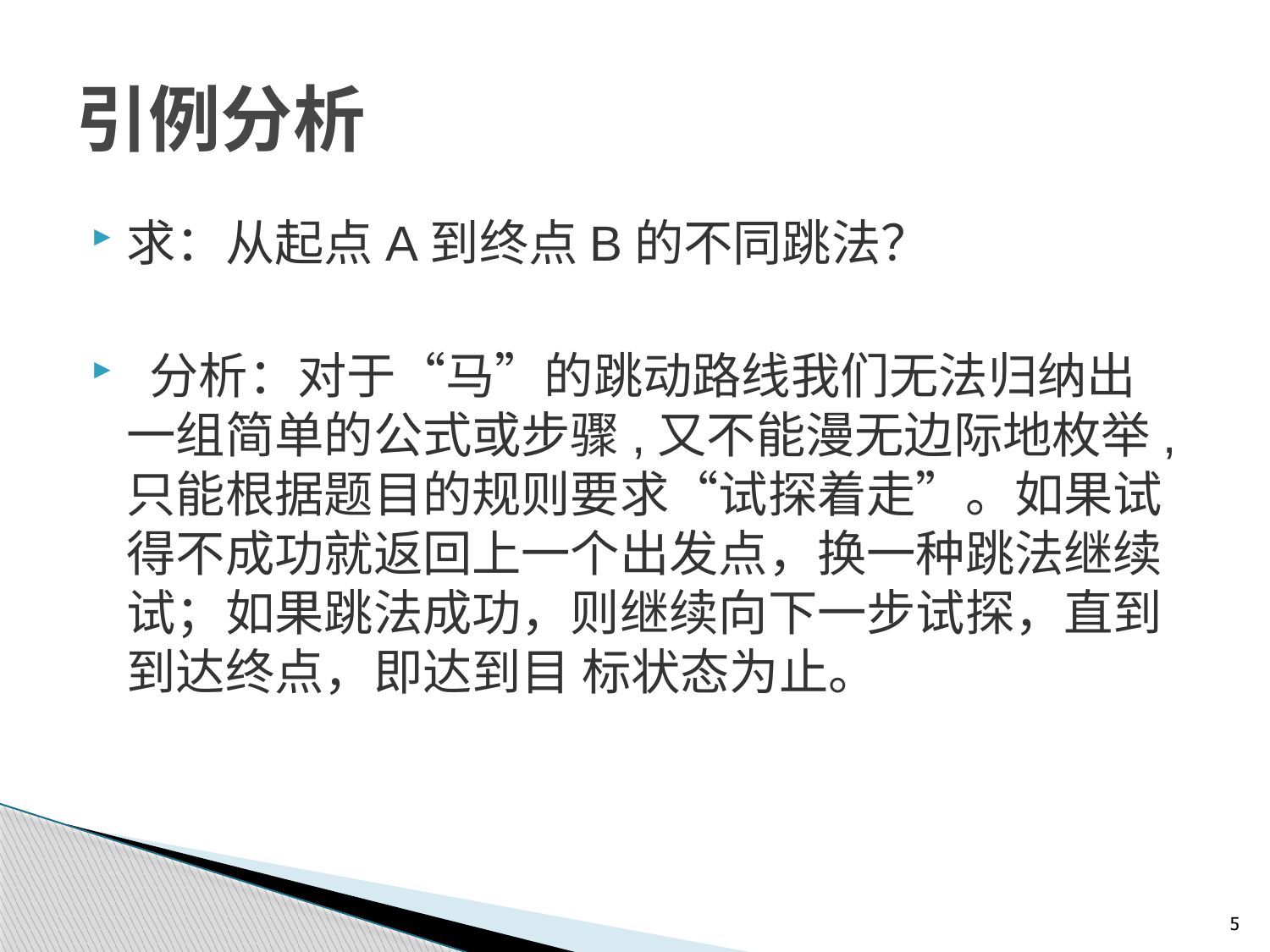

# 引例分析
求：从起点A到终点B的不同跳法？

 分析：对于“马”的跳动路线我们无法归纳出 一组简单的公式或步骤,又不能漫无边际地枚举,只能根据题目的规则要求“试探着走”。如果试得不成功就返回上一个出发点，换一种跳法继续试；如果跳法成功，则继续向下一步试探，直到到达终点，即达到目 标状态为止。
5